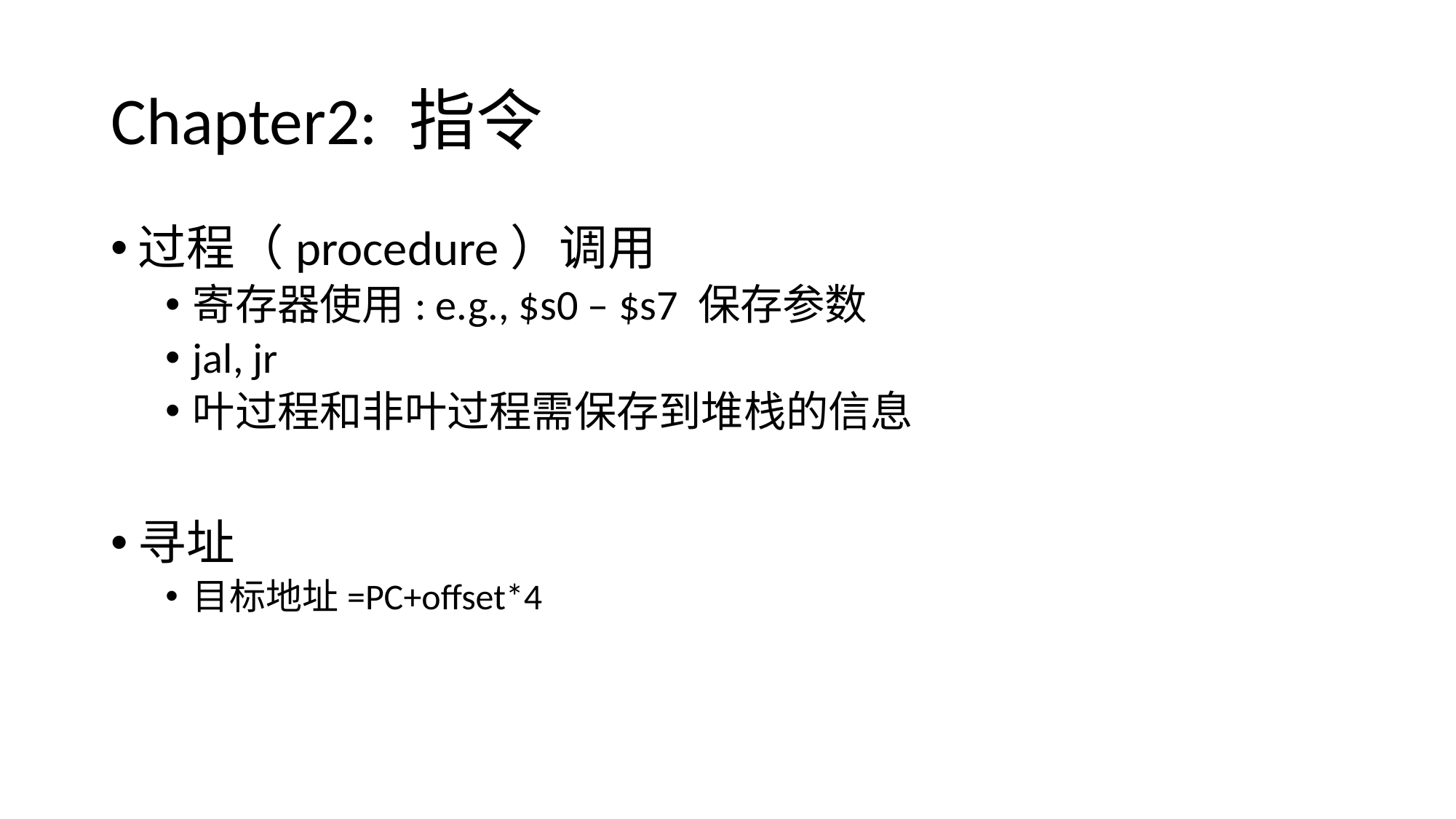

# Chapter2: 指令
过程（procedure）调用
寄存器使用: e.g., $s0 – $s7 保存参数
jal, jr
叶过程和非叶过程需保存到堆栈的信息

寻址
目标地址=PC+offset*4